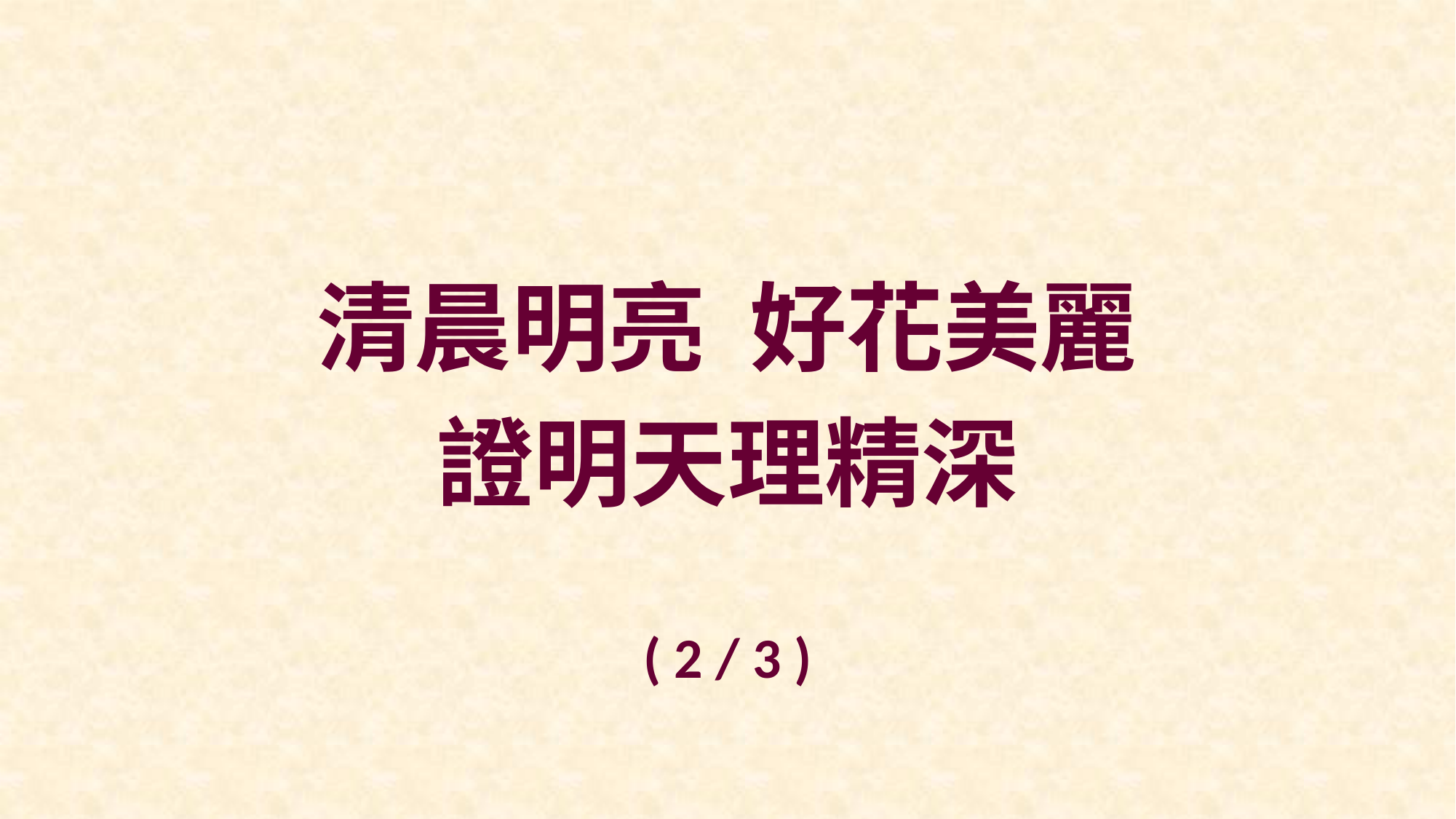

清晨明亮  好花美麗
證明天理精深
( 2 / 3 )